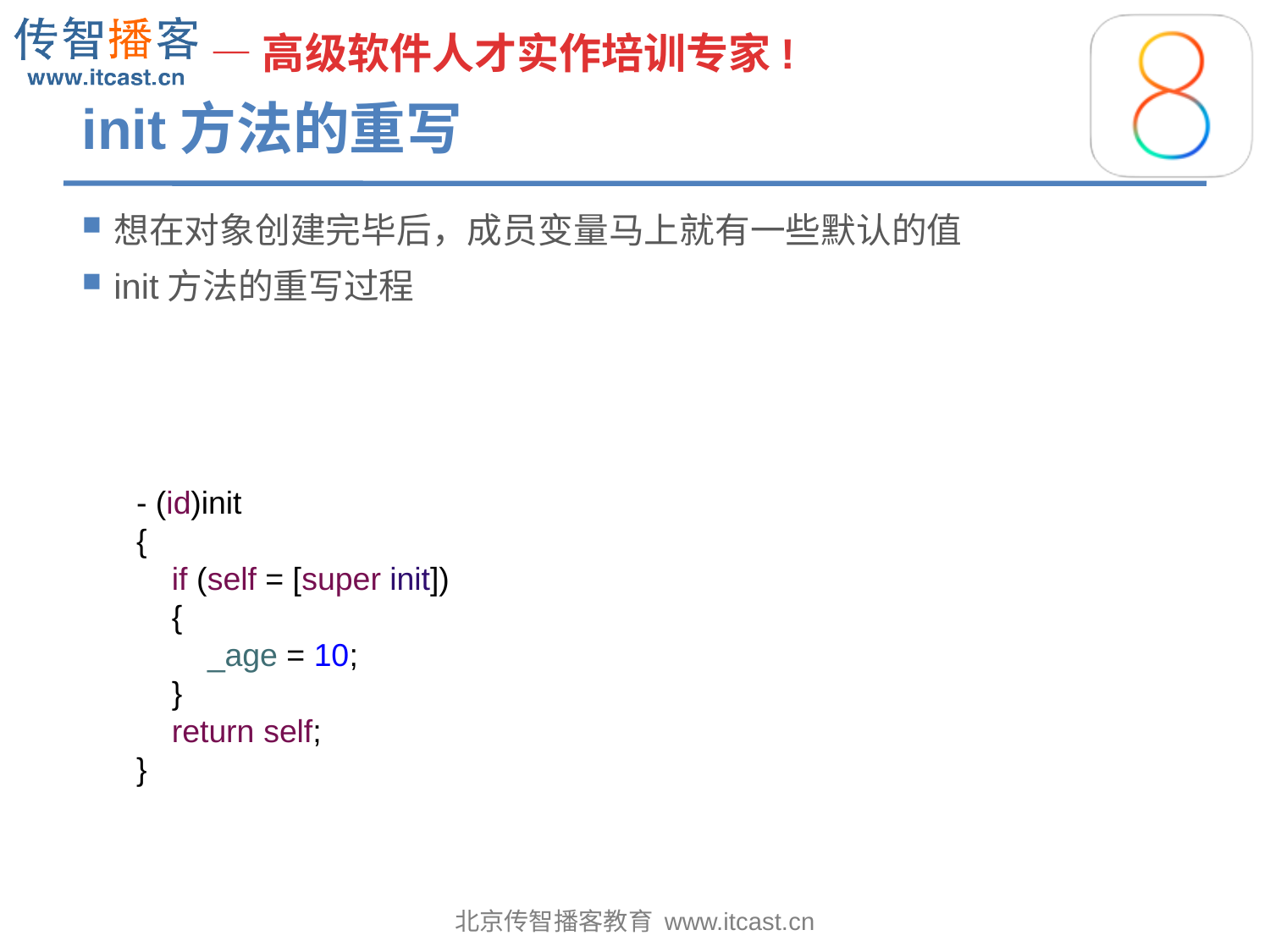

# init方法的重写
想在对象创建完毕后，成员变量马上就有一些默认的值
init方法的重写过程

- (id)init
{
    if (self = [super init])
    {
        _age = 10;
    }
    return self;
}